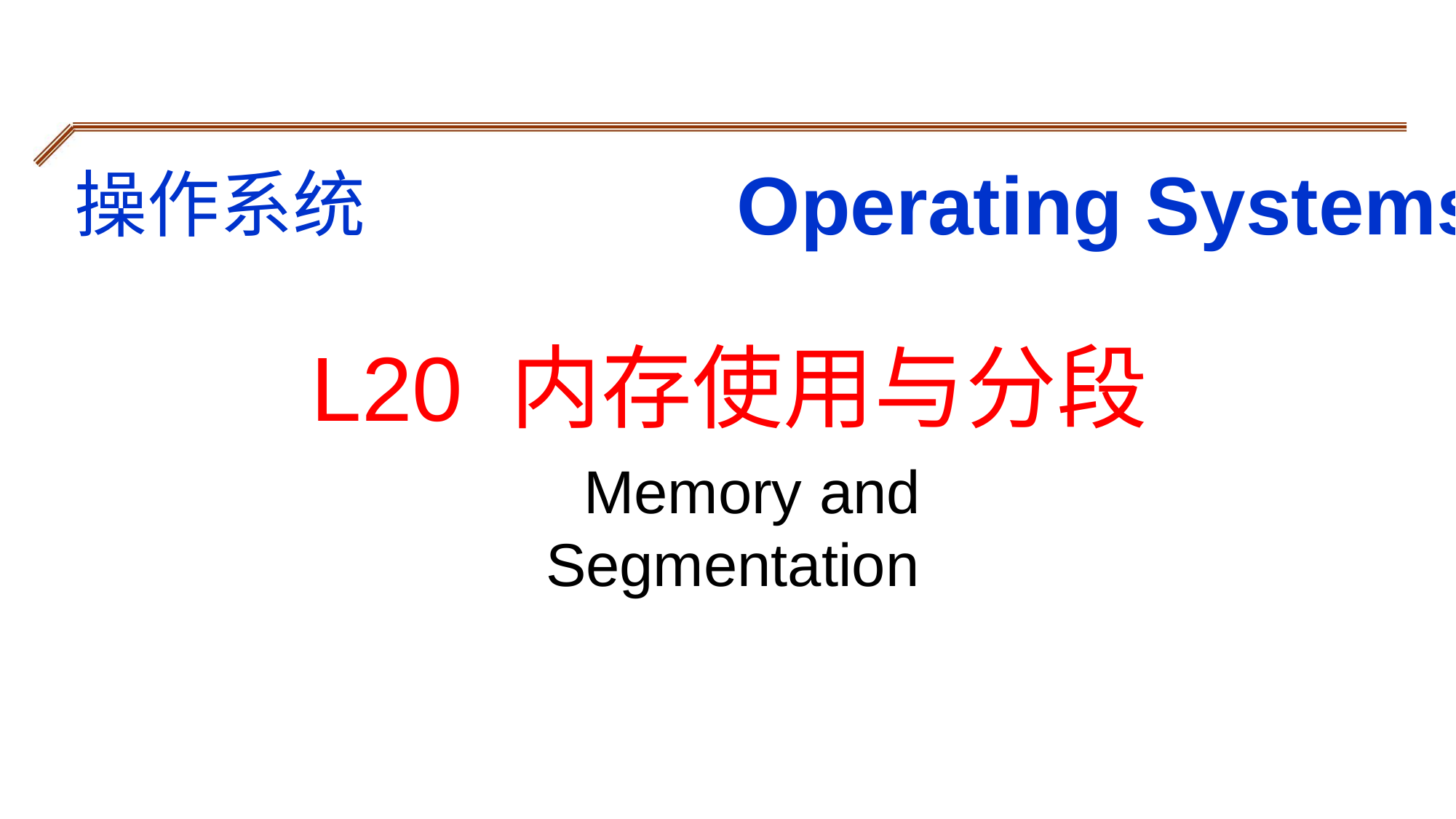

Operating Systems
操作系统
L20 内存使用与分段
Memory and
Segmentation